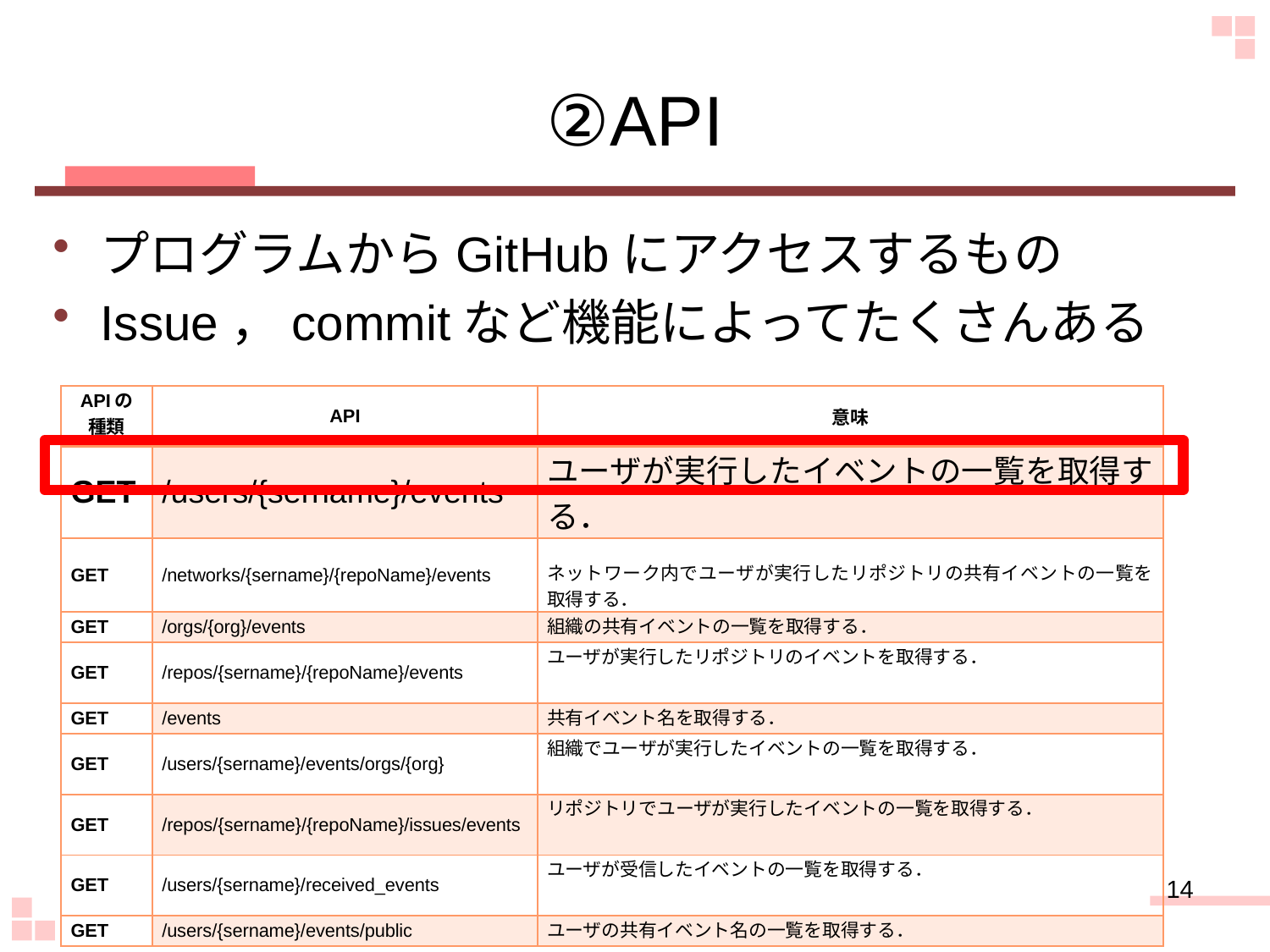

# ②API
プログラムからGitHubにアクセスするもの
Issue，commitなど機能によってたくさんある

| APIの 種類 | API | 意味 |
| --- | --- | --- |
| GET | /users/{sername}/events | ユーザが実行したイベントの一覧を取得する． |
| GET | /networks/{sername}/{repoName}/events | ネットワーク内でユーザが実行したリポジトリの共有イベントの一覧を取得する． |
| GET | /orgs/{org}/events | 組織の共有イベントの一覧を取得する． |
| GET | /repos/{sername}/{repoName}/events | ユーザが実行したリポジトリのイベントを取得する． |
| GET | /events | 共有イベント名を取得する． |
| GET | /users/{sername}/events/orgs/{org} | 組織でユーザが実行したイベントの一覧を取得する． |
| GET | /repos/{sername}/{repoName}/issues/events | リポジトリでユーザが実行したイベントの一覧を取得する． |
| GET | /users/{sername}/received\_events | ユーザが受信したイベントの一覧を取得する． |
| GET | /users/{sername}/events/public | ユーザの共有イベント名の一覧を取得する． |

14